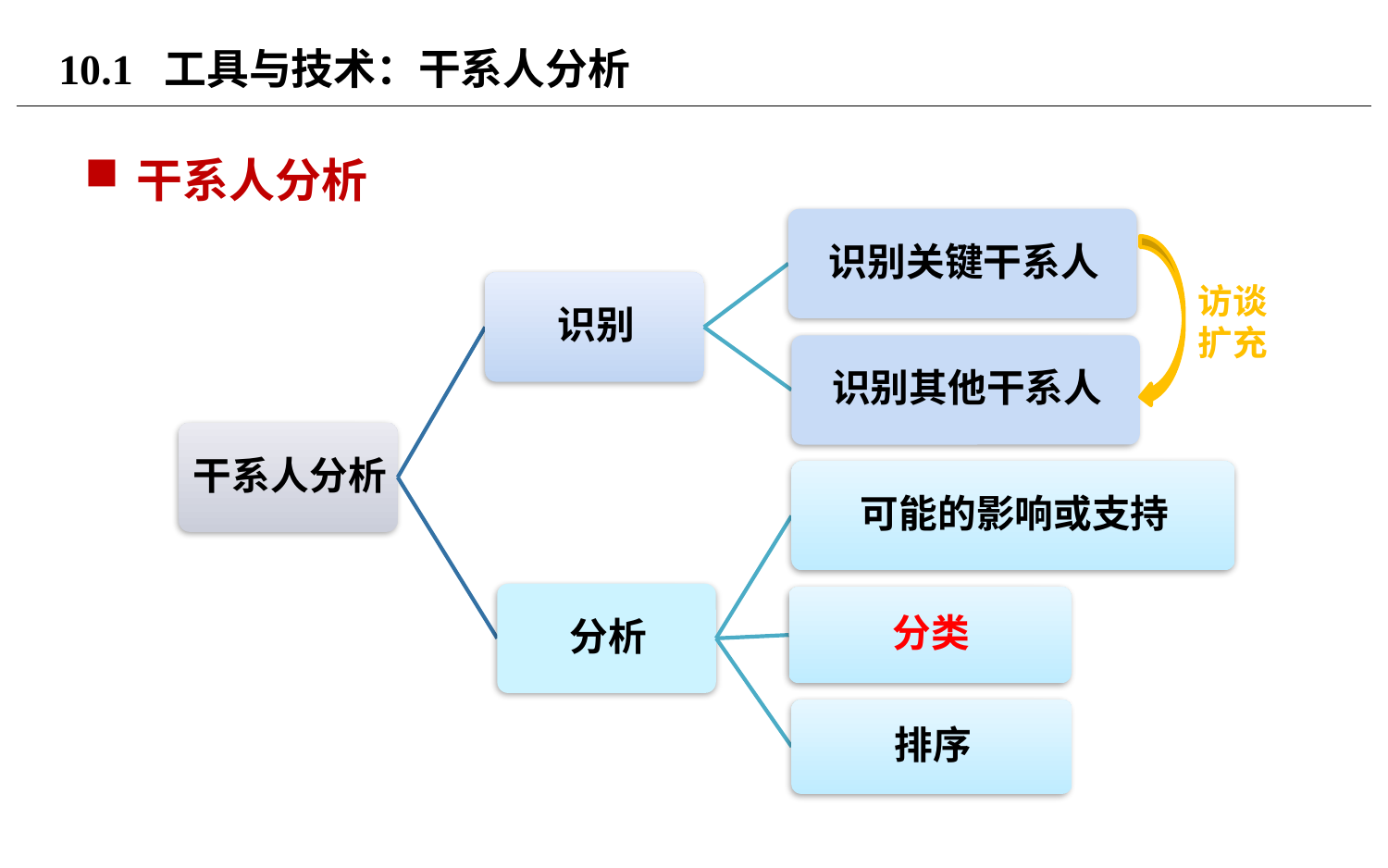

# 10.1  工具与技术：干系人分析
干系人分析
干系人分析

识别

识别关键干系人

识别其他干系人

分析

可能的影响或支持

分类

排序

访谈
扩充